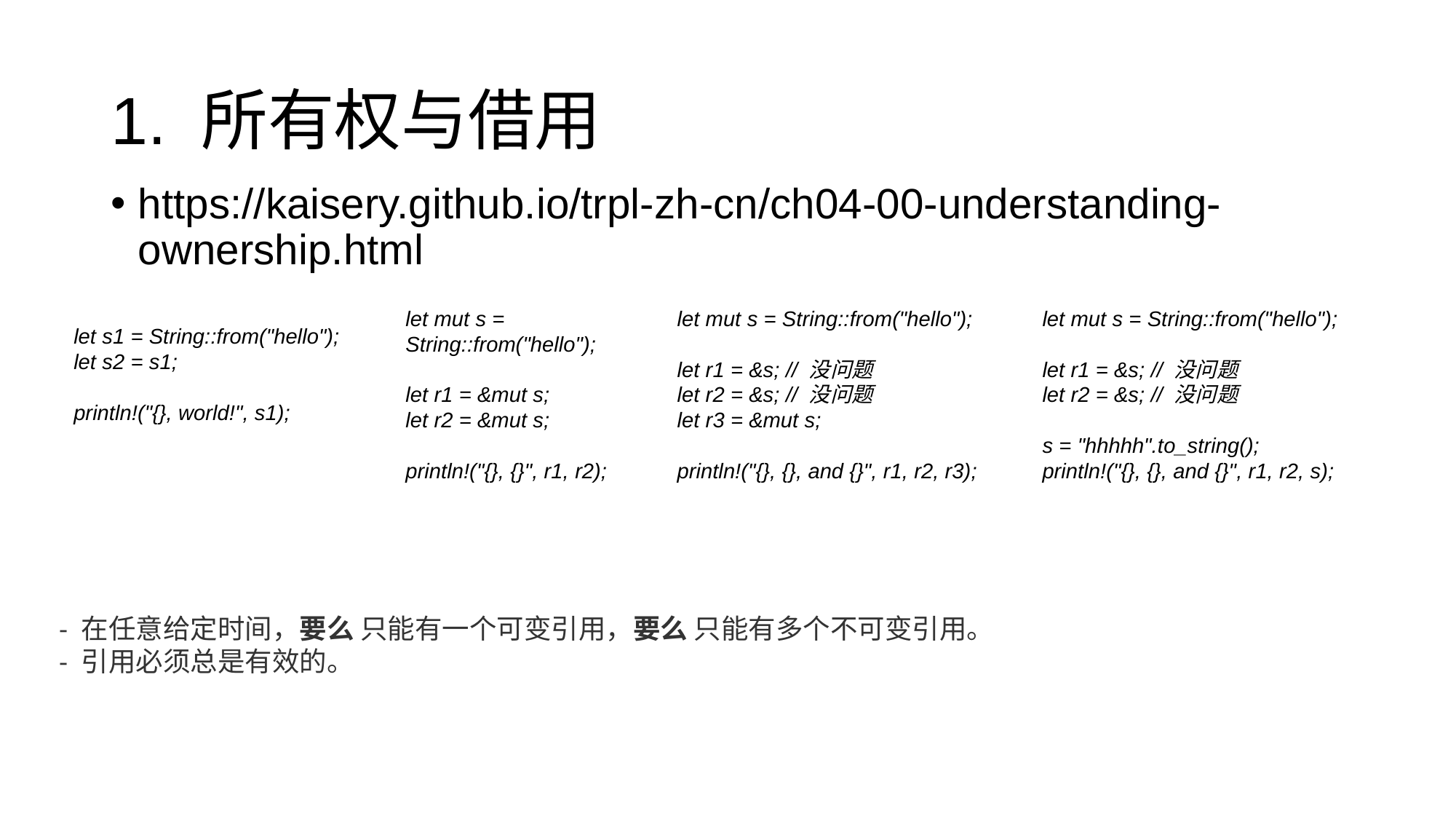

# 1. 所有权与借用
https://kaisery.github.io/trpl-zh-cn/ch04-00-understanding-ownership.html
let mut s = String::from("hello");

let r1 = &mut s;
let r2 = &mut s;

println!("{}, {}", r1, r2);
let mut s = String::from("hello");

let r1 = &s; // 没问题
let r2 = &s; // 没问题
let r3 = &mut s;

println!("{}, {}, and {}", r1, r2, r3);
	let mut s = String::from("hello");

	let r1 = &s; // 没问题
	let r2 = &s; // 没问题

	s = "hhhhh".to_string();
	println!("{}, {}, and {}", r1, r2, s);
let s1 = String::from("hello");
let s2 = s1;

println!("{}, world!", s1);
- 在任意给定时间，要么 只能有一个可变引用，要么 只能有多个不可变引用。
- 引用必须总是有效的。